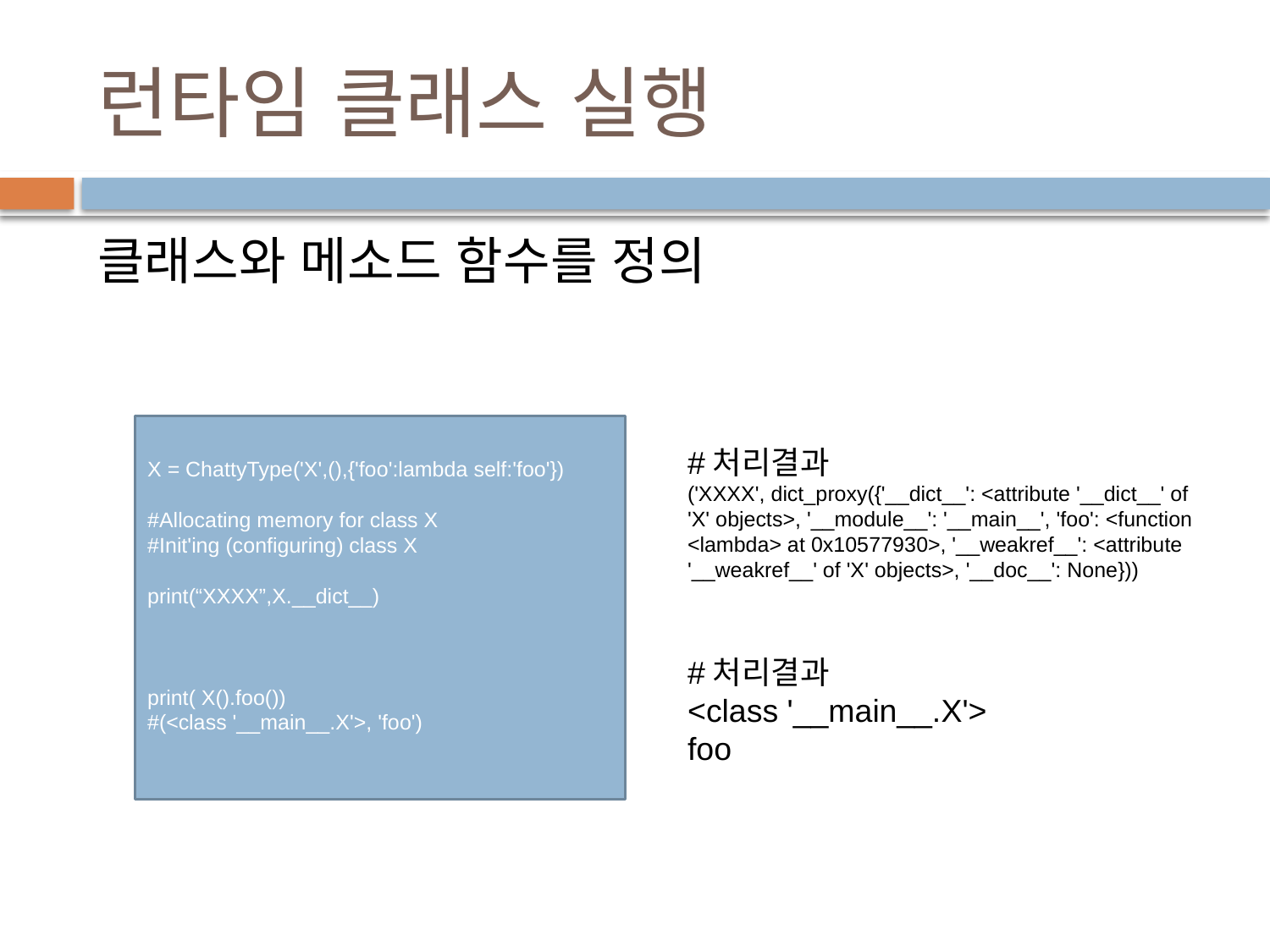

# 런타임 클래스 실행
클래스와 메소드 함수를 정의
X = ChattyType('X',(),{'foo':lambda self:'foo'})

#Allocating memory for class X
#Init'ing (configuring) class X

print(“XXXX”,X.__dict__)

print( X().foo())
#(<class '__main__.X'>, 'foo')

#처리결과
('XXXX', dict_proxy({'__dict__': <attribute '__dict__' of 'X' objects>, '__module__': '__main__', 'foo': <function <lambda> at 0x10577930>, '__weakref__': <attribute '__weakref__' of 'X' objects>, '__doc__': None}))
#처리결과
<class '__main__.X'>
foo